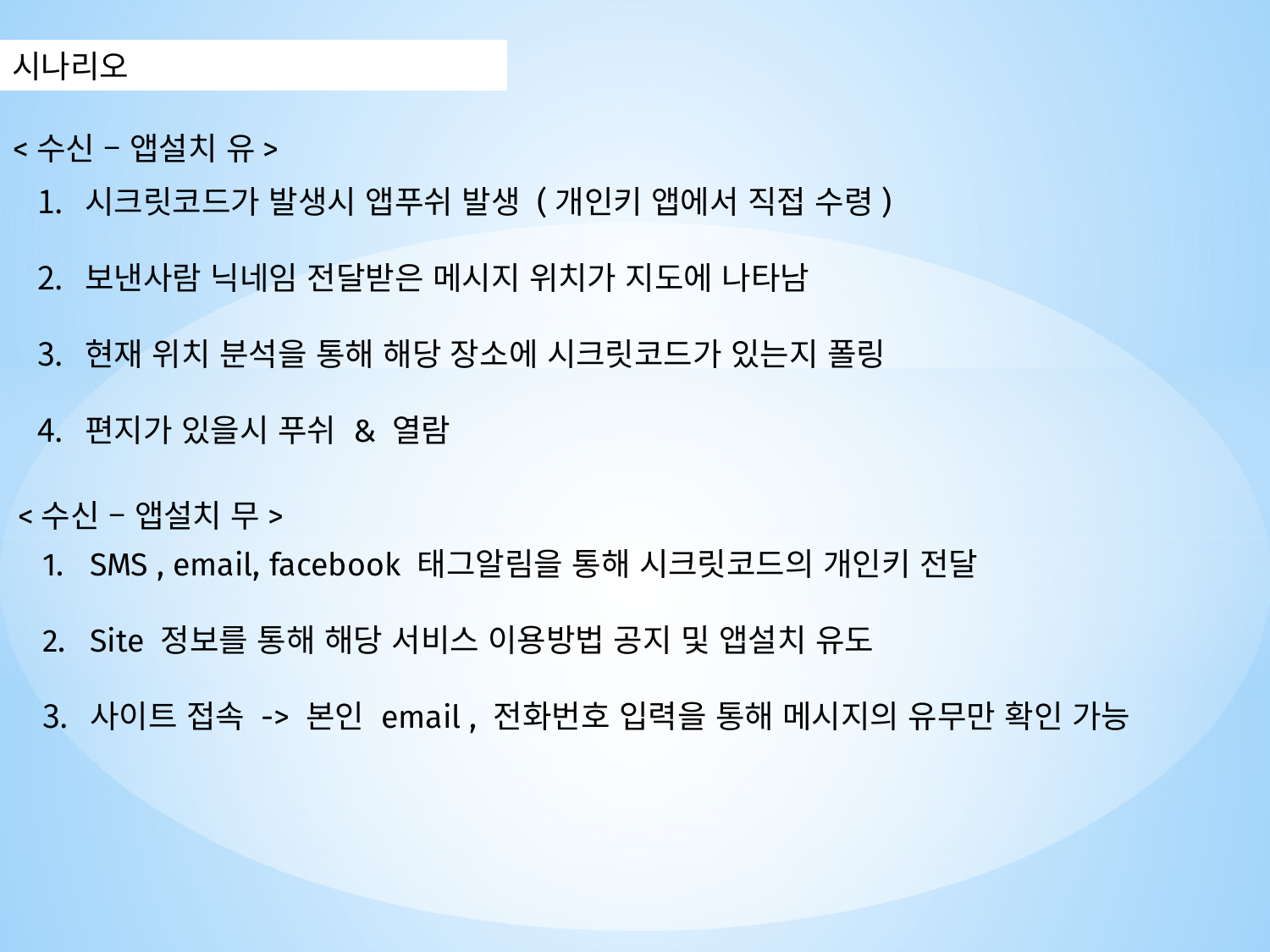

시나리오
<수신 – 앱설치 유>
시크릿코드가 발생시 앱푸쉬 발생 (개인키 앱에서 직접 수령)

보낸사람 닉네임 전달받은 메시지 위치가 지도에 나타남

현재 위치 분석을 통해 해당 장소에 시크릿코드가 있는지 폴링

편지가 있을시 푸쉬 & 열람
<수신 – 앱설치 무>
SMS , email, facebook 태그알림을 통해 시크릿코드의 개인키 전달

Site 정보를 통해 해당 서비스 이용방법 공지 및 앱설치 유도

사이트 접속 -> 본인 email , 전화번호 입력을 통해 메시지의 유무만 확인 가능